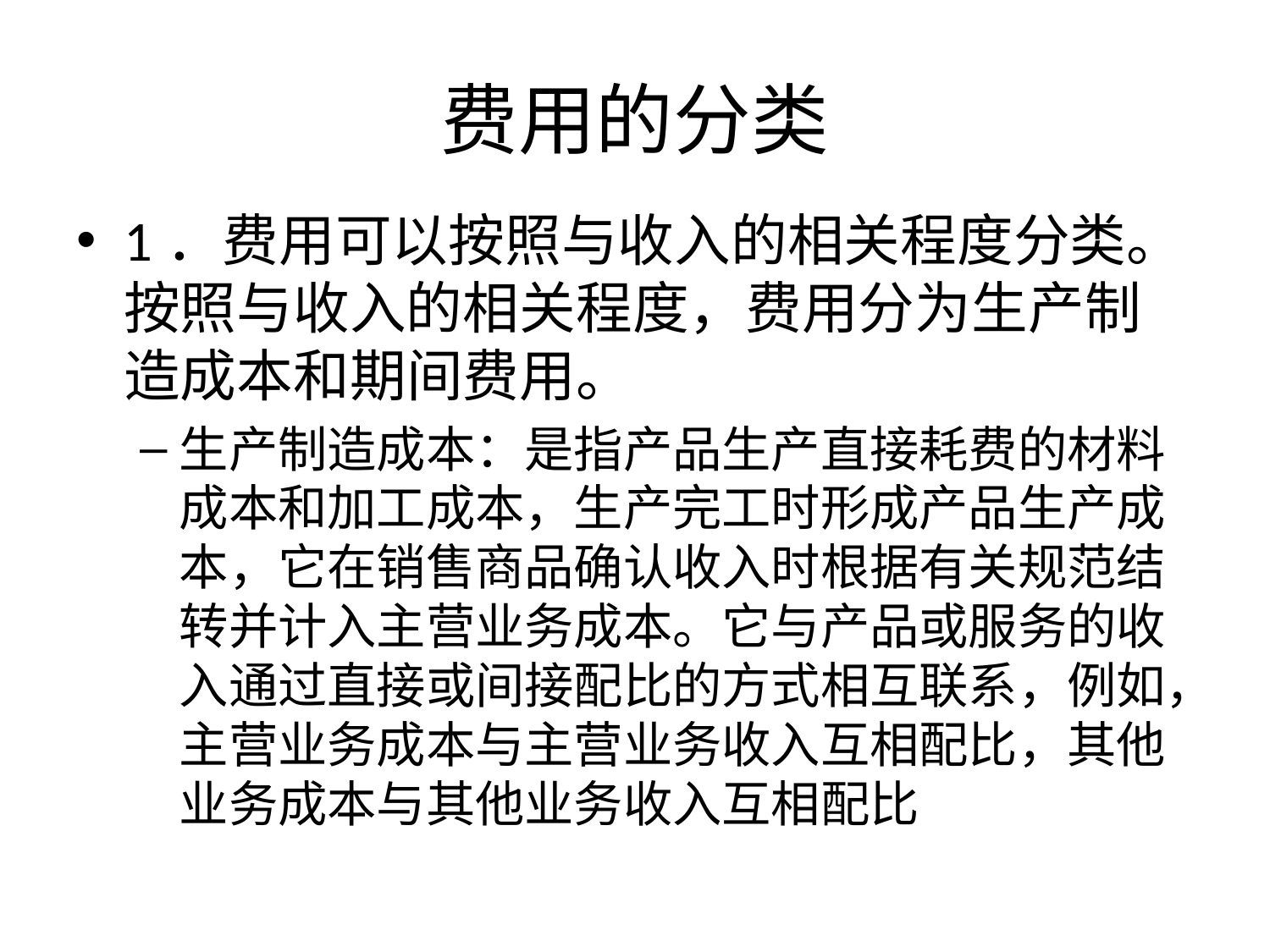

# 费用的分类
1．费用可以按照与收入的相关程度分类。按照与收入的相关程度，费用分为生产制造成本和期间费用。
生产制造成本：是指产品生产直接耗费的材料成本和加工成本，生产完工时形成产品生产成本，它在销售商品确认收入时根据有关规范结转并计入主营业务成本。它与产品或服务的收入通过直接或间接配比的方式相互联系，例如，主营业务成本与主营业务收入互相配比，其他业务成本与其他业务收入互相配比